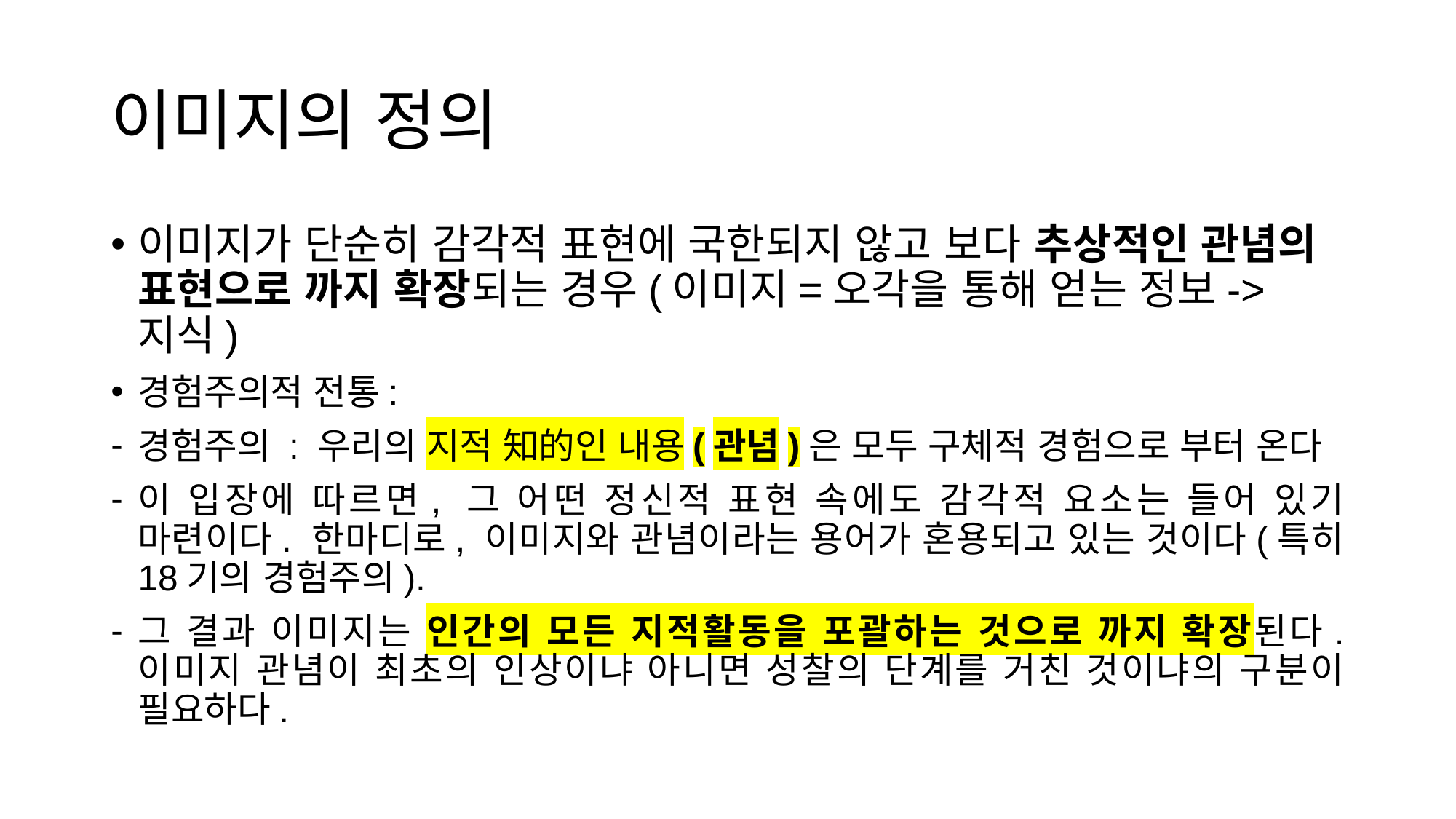

# 이미지의 정의
이미지가 단순히 감각적 표현에 국한되지 않고 보다 추상적인 관념의 표현으로 까지 확장되는 경우(이미지=오각을 통해 얻는 정보-> 지식)
경험주의적 전통:
경험주의 : 우리의 지적 知的인 내용(관념)은 모두 구체적 경험으로 부터 온다
이 입장에 따르면, 그 어떤 정신적 표현 속에도 감각적 요소는 들어 있기 마련이다. 한마디로, 이미지와 관념이라는 용어가 혼용되고 있는 것이다(특히 18기의 경험주의).
그 결과 이미지는 인간의 모든 지적활동을 포괄하는 것으로 까지 확장된다. 이미지 관념이 최초의 인상이냐 아니면 성찰의 단계를 거친 것이냐의 구분이 필요하다.